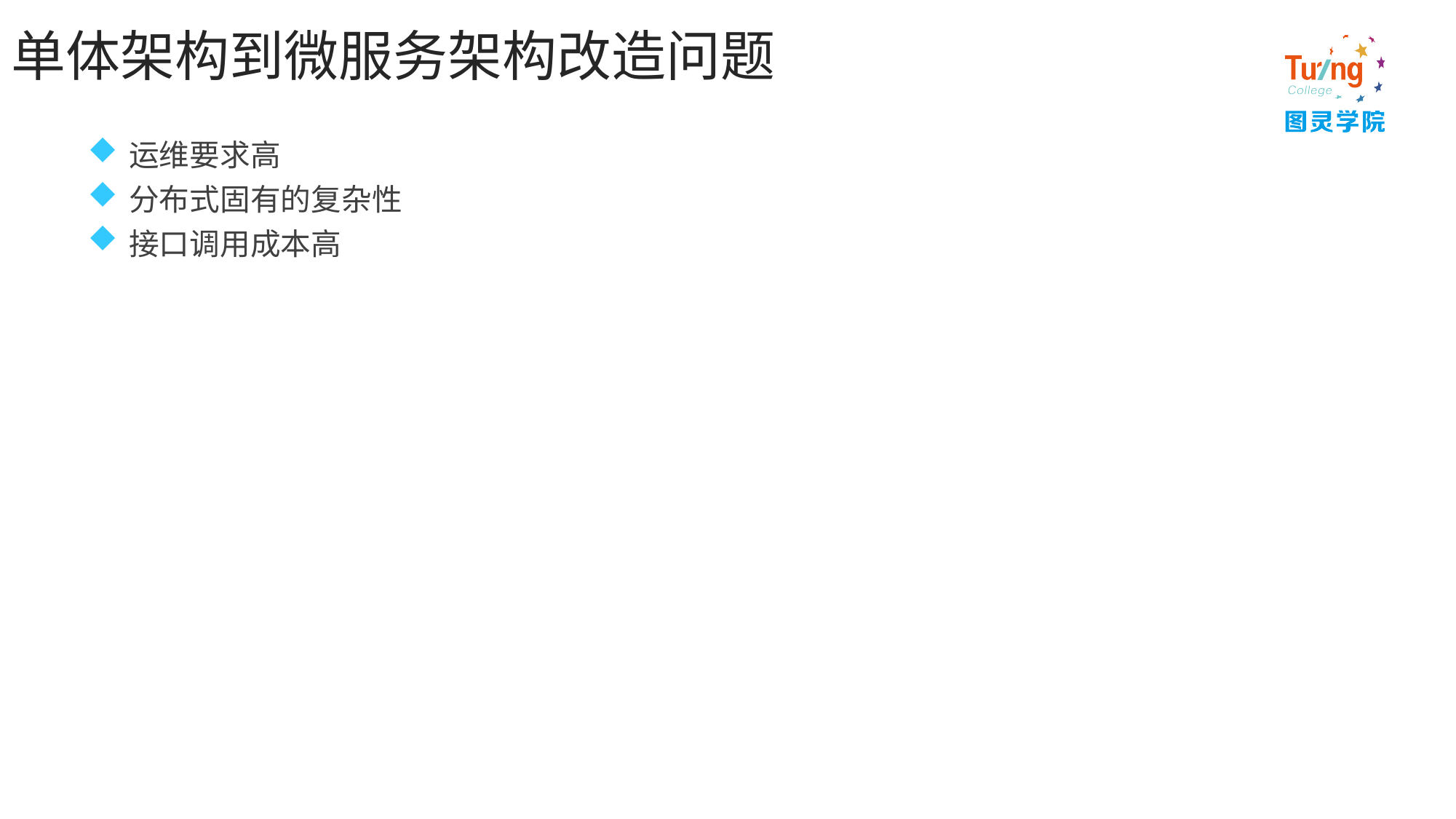

# 单体架构到微服务架构改造问题
运维要求高
分布式固有的复杂性
接口调用成本高